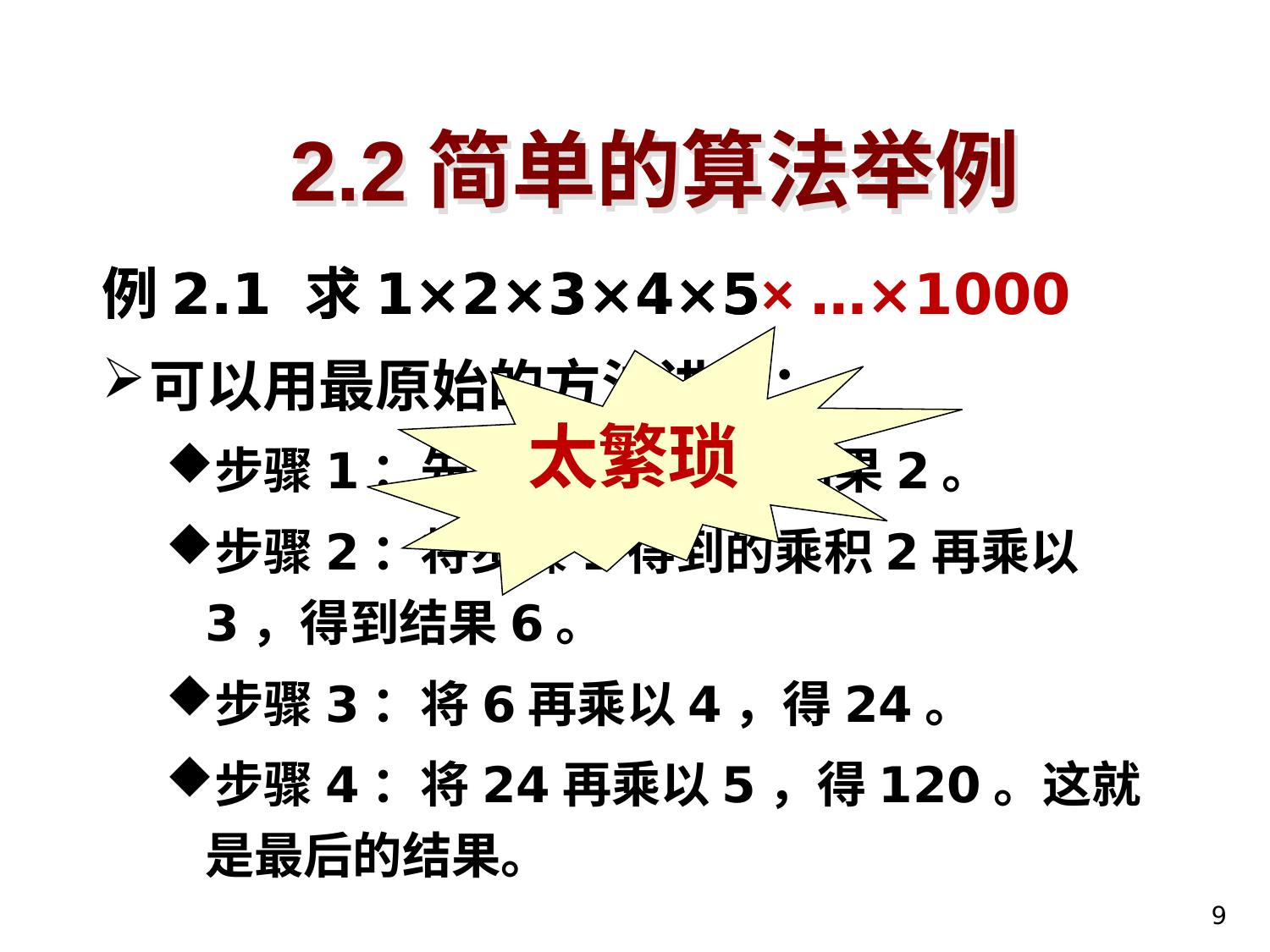

# 2.2简单的算法举例
例2.1 求1×2×3×4×5
可以用最原始的方法进行：
步骤1：先求1*2，得到结果2。
步骤2：将步骤1得到的乘积2再乘以3，得到结果6。
步骤3：将6再乘以4，得24。
步骤4：将24再乘以5，得120。这就是最后的结果。

例2.1 求1×2×3×4×5× …×1000

太繁琐
9